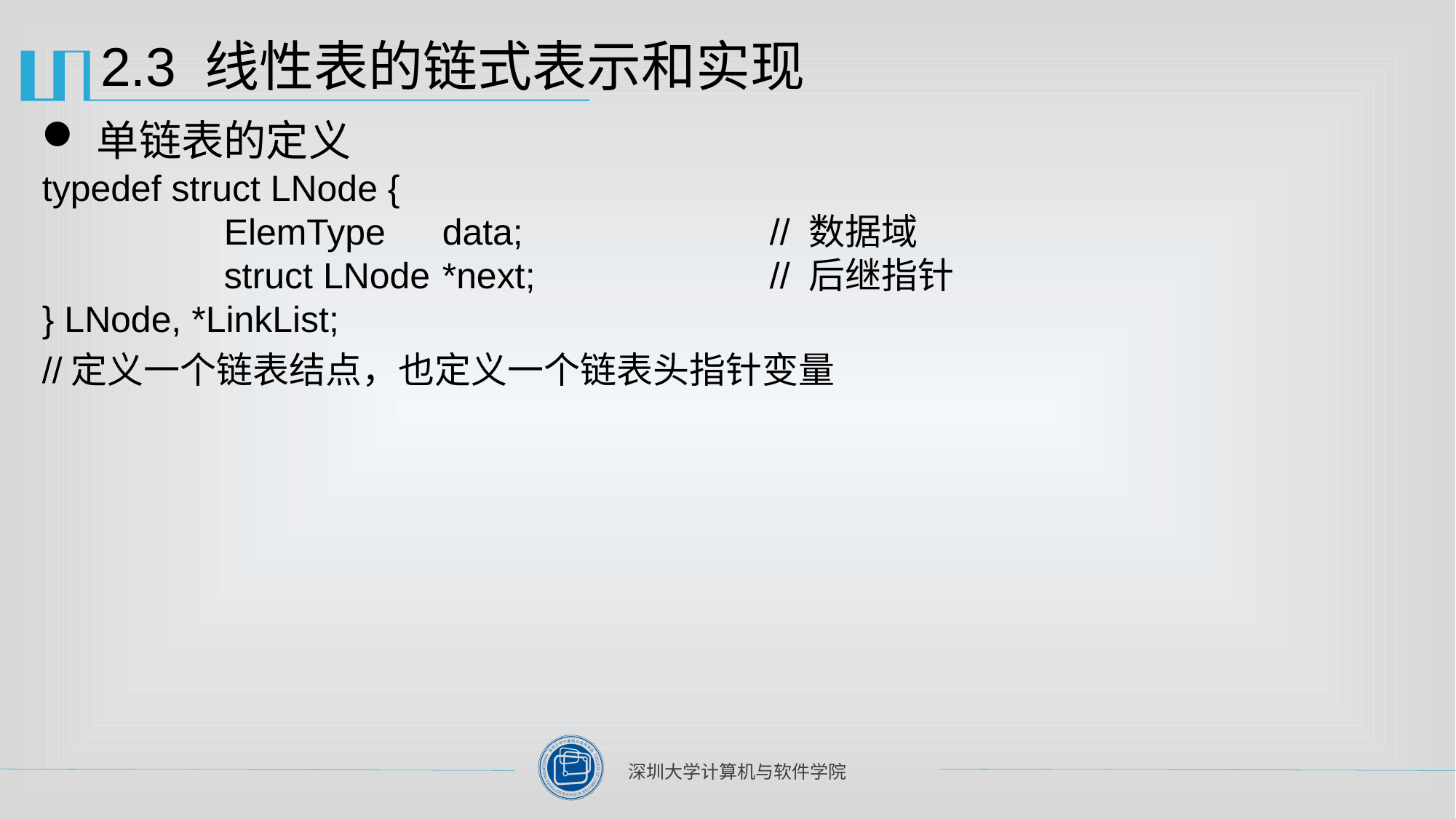

# 2.3 线性表的链式表示和实现
单链表的定义
typedef struct LNode {
		ElemType 	data;			// 数据域
		struct LNode	*next;			// 后继指针
} LNode, *LinkList;
//定义一个链表结点，也定义一个链表头指针变量

32